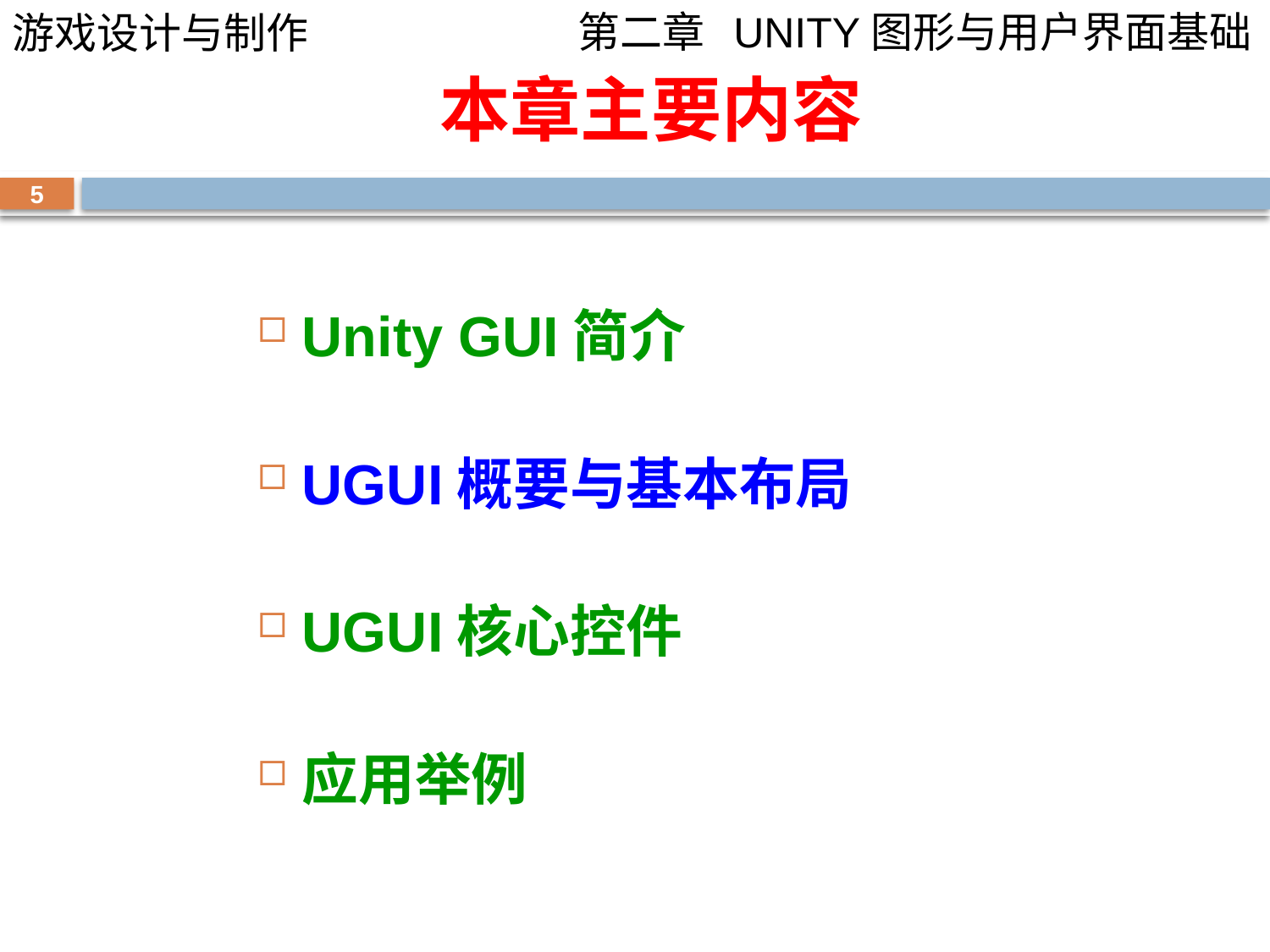

# 本章主要内容
5
Unity GUI简介
UGUI概要与基本布局
UGUI核心控件
应用举例